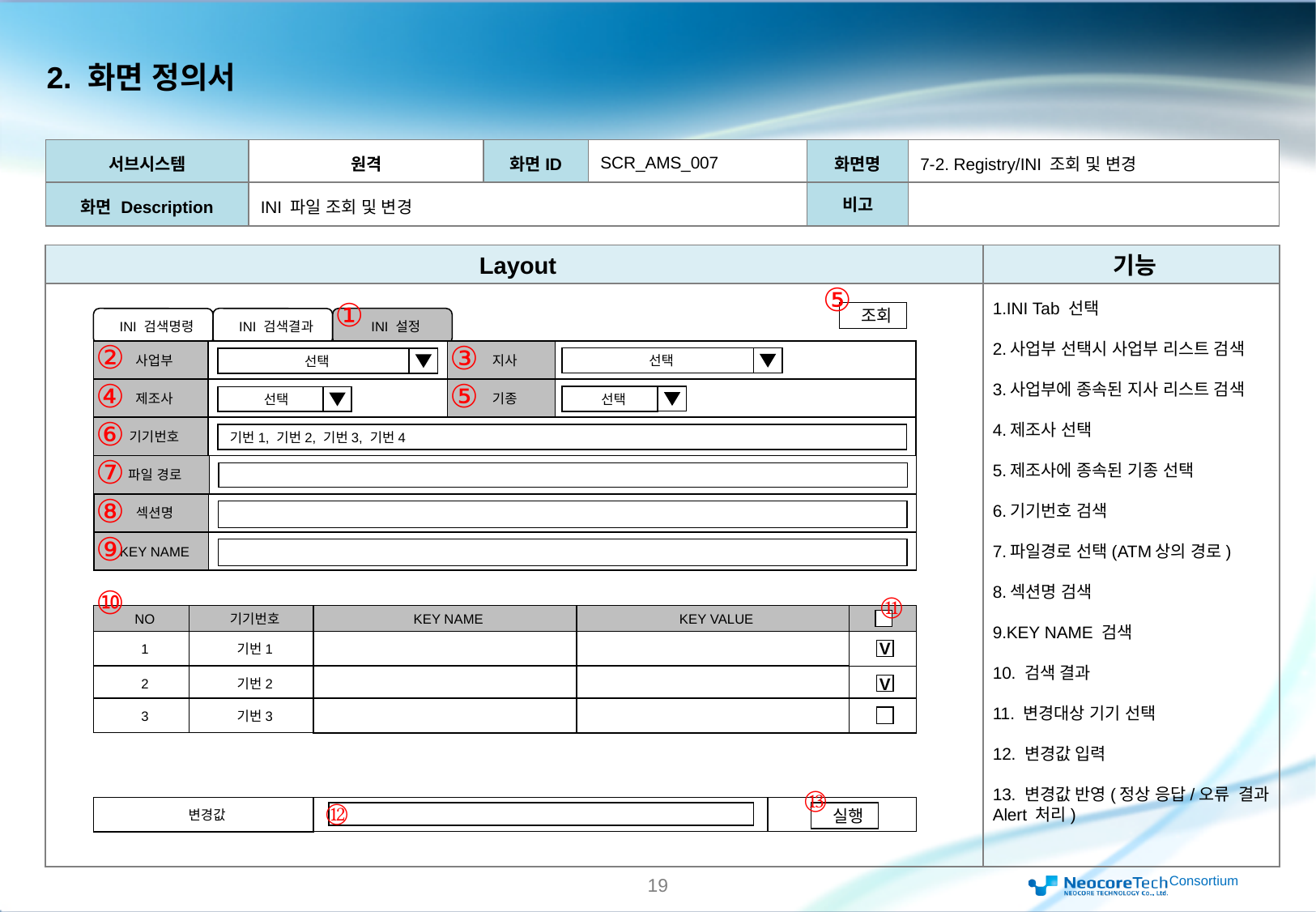

2. 화면 정의서
| 서브시스템 | 원격 | 화면ID | SCR\_AMS\_007 | 화면명 | 7-2. Registry/INI 조회 및 변경 |
| --- | --- | --- | --- | --- | --- |
| 화면 Description | INI 파일 조회 및 변경 |  |  | 비고 |  |
Layout
기능
⑤
1.INI Tab 선택

2.사업부 선택시 사업부 리스트 검색
3.사업부에 종속된 지사 리스트 검색

4.제조사 선택

5.제조사에 종속된 기종 선택

6.기기번호 검색

7.파일경로 선택(ATM상의 경로)

8.섹션명 검색

9.KEY NAME 검색

10. 검색 결과

11. 변경대상 기기 선택

12. 변경값 입력

13. 변경값 반영(정상 응답/오류  결과 Alert 처리)

①
조회
INI 설정
INI 검색명령
INI 검색결과
②
③

사업부
지사
선택

선택

④
⑤

제조사
기종
선택

선택

⑥

기기번호
기번1, 기번2, 기번3, 기번4
⑦
파일 경로

⑧

섹션명

⑨

KEY NAME

⑩
⑪
NO
기기번호

KEY NAME
KEY VALUE

1
기번1

V

2
기번2

V
3
기번3

⑬
⑫
변경값

실행